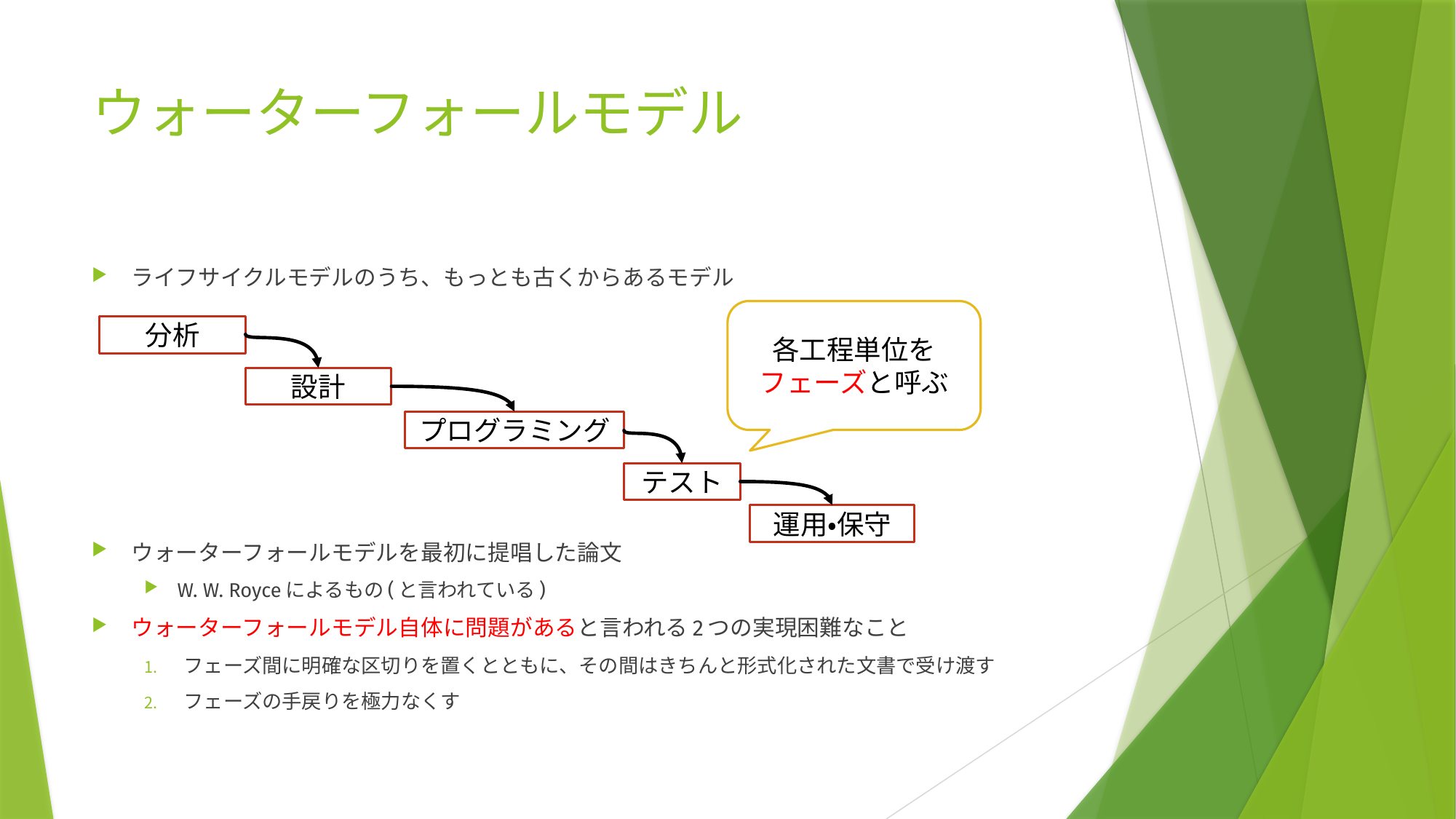

# ウォーターフォールモデル
ライフサイクルモデルのうち、もっとも古くからあるモデル

ウォーターフォールモデルを最初に提唱した論文
W. W. Royceによるもの(と言われている)
ウォーターフォールモデル自体に問題があると言われる2つの実現困難なこと
フェーズ間に明確な区切りを置くとともに、その間はきちんと形式化された文書で受け渡す
フェーズの手戻りを極力なくす

各工程単位をフェーズと呼ぶ
分析
設計
プログラミング
テスト
運用・保守